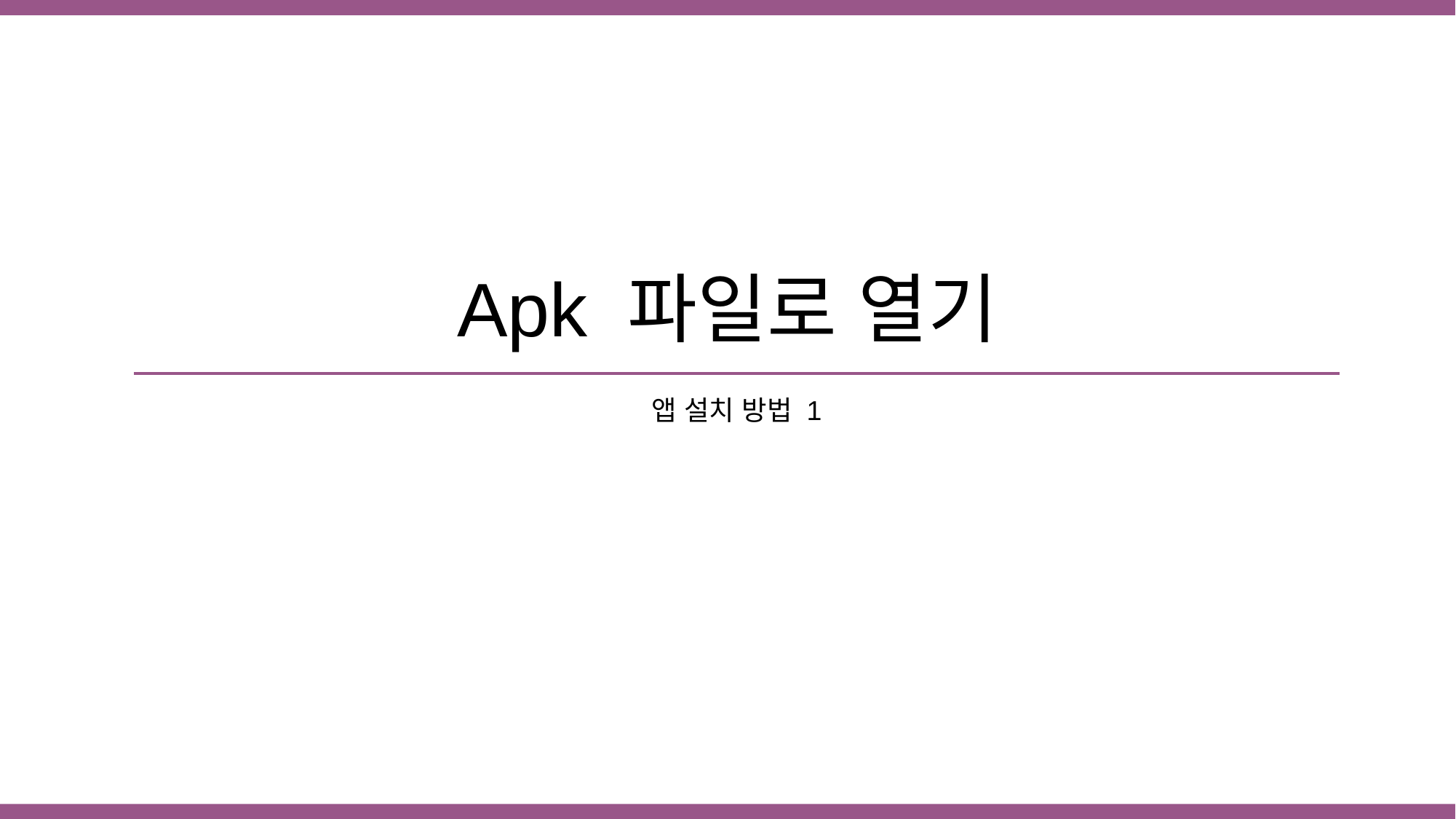

Apk 파일로 열기
앱 설치 방법 1